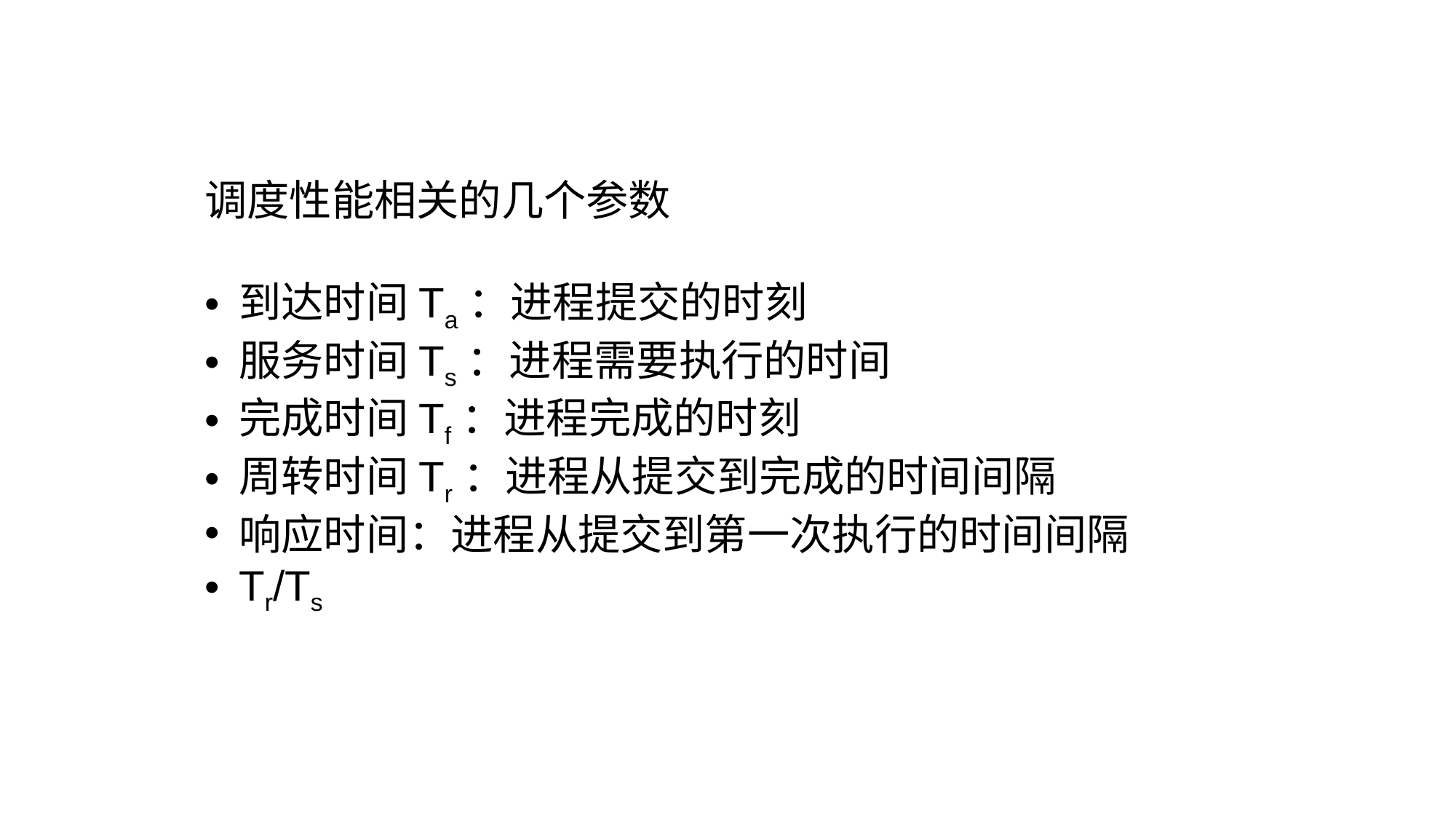

调度性能相关的几个参数

到达时间Ta：进程提交的时刻
服务时间Ts：进程需要执行的时间
完成时间Tf：进程完成的时刻
周转时间Tr：进程从提交到完成的时间间隔
响应时间：进程从提交到第一次执行的时间间隔
Tr/Ts